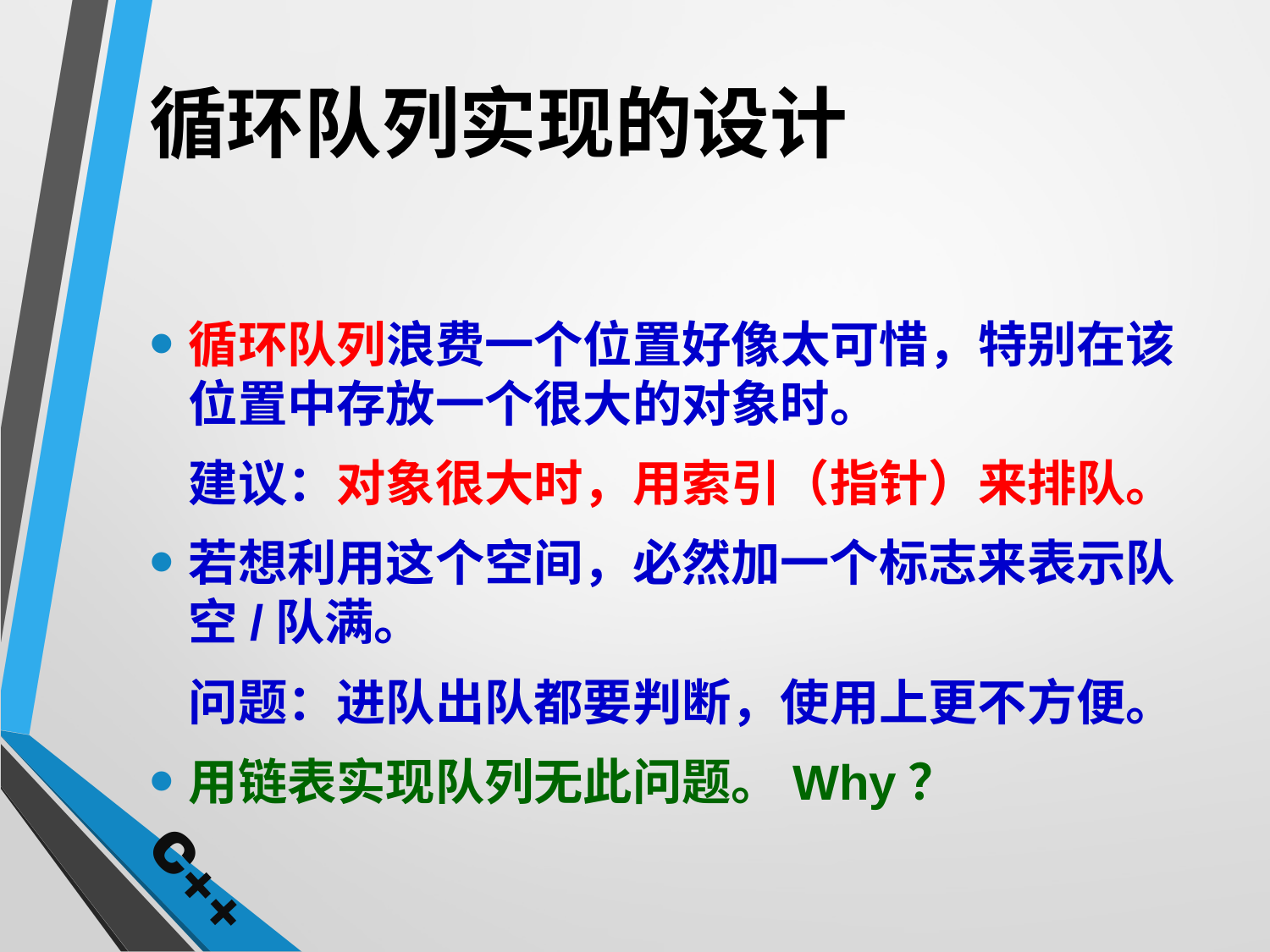

# 循环队列实现的设计
循环队列浪费一个位置好像太可惜，特别在该位置中存放一个很大的对象时。
	建议：对象很大时，用索引（指针）来排队。
若想利用这个空间，必然加一个标志来表示队空/队满。
	问题：进队出队都要判断，使用上更不方便。
用链表实现队列无此问题。Why？